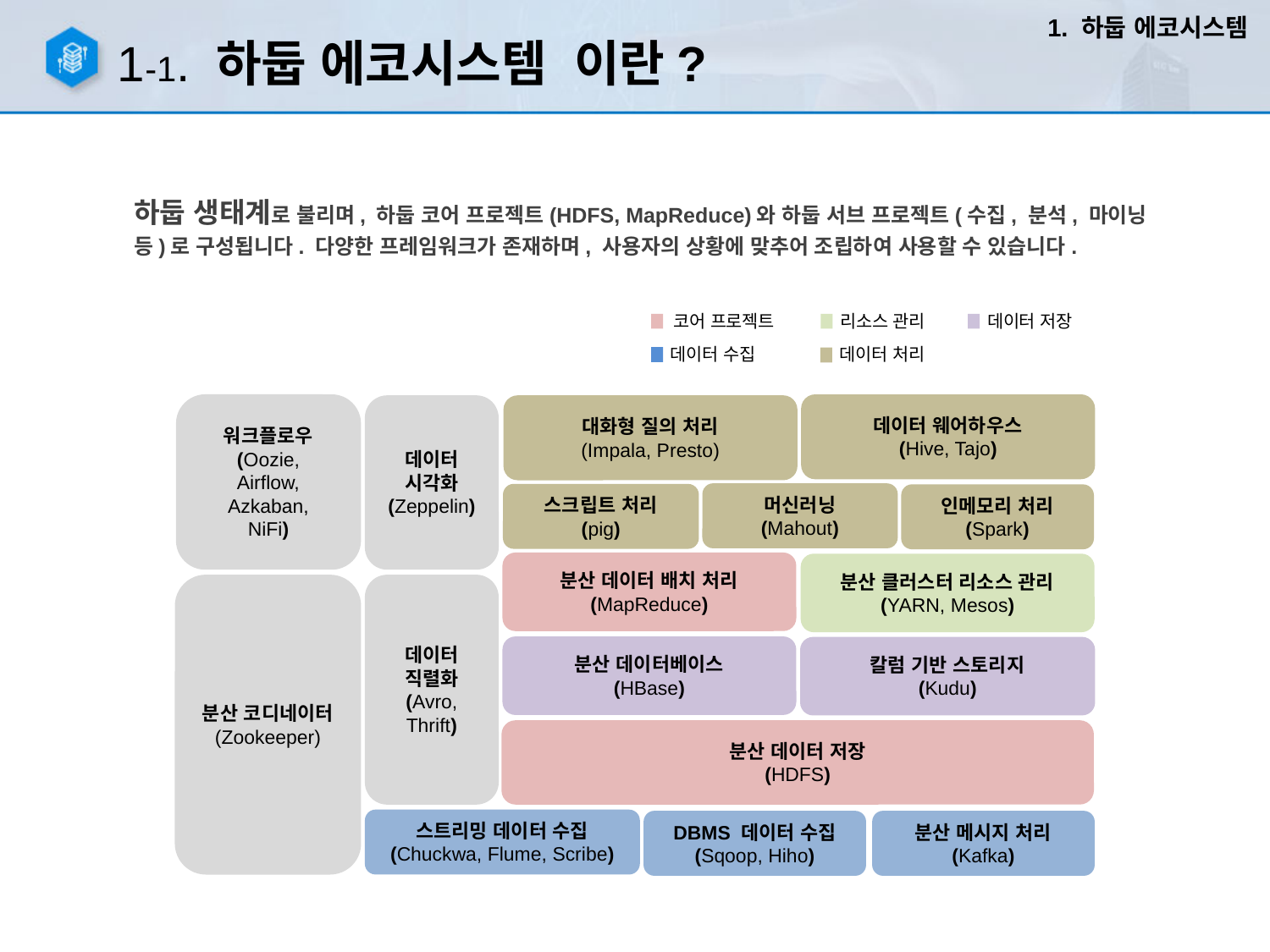

1. 하둡 에코시스템
1-1. 하둡 에코시스템  이란?
하둡 생태계로 불리며, 하둡 코어 프로젝트(HDFS, MapReduce)와 하둡 서브 프로젝트(수집, 분석, 마이닝 등)로 구성됩니다. 다양한 프레임워크가 존재하며, 사용자의 상황에 맞추어 조립하여 사용할 수 있습니다.
리소스 관리

데이터 저장

코어 프로젝트

데이터 수집

데이터 처리

워크플로우
(Oozie,
Airflow,
Azkaban,
NiFi)
데이터 웨어하우스
(Hive, Tajo)
데이터
시각화
(Zeppelin)
대화형 질의 처리
(Impala, Presto)
머신러닝
(Mahout)
스크립트 처리
(pig)
인메모리 처리
(Spark)
분산 데이터 배치 처리
(MapReduce)
분산 클러스터 리소스 관리
(YARN, Mesos)
분산 코디네이터
(Zookeeper)
데이터
직렬화
(Avro,
Thrift)
분산 데이터베이스
(HBase)
칼럼 기반 스토리지
(Kudu)
분산 데이터 저장
(HDFS)
스트리밍 데이터 수집
(Chuckwa, Flume, Scribe)
DBMS 데이터 수집
(Sqoop, Hiho)
분산 메시지 처리
(Kafka)